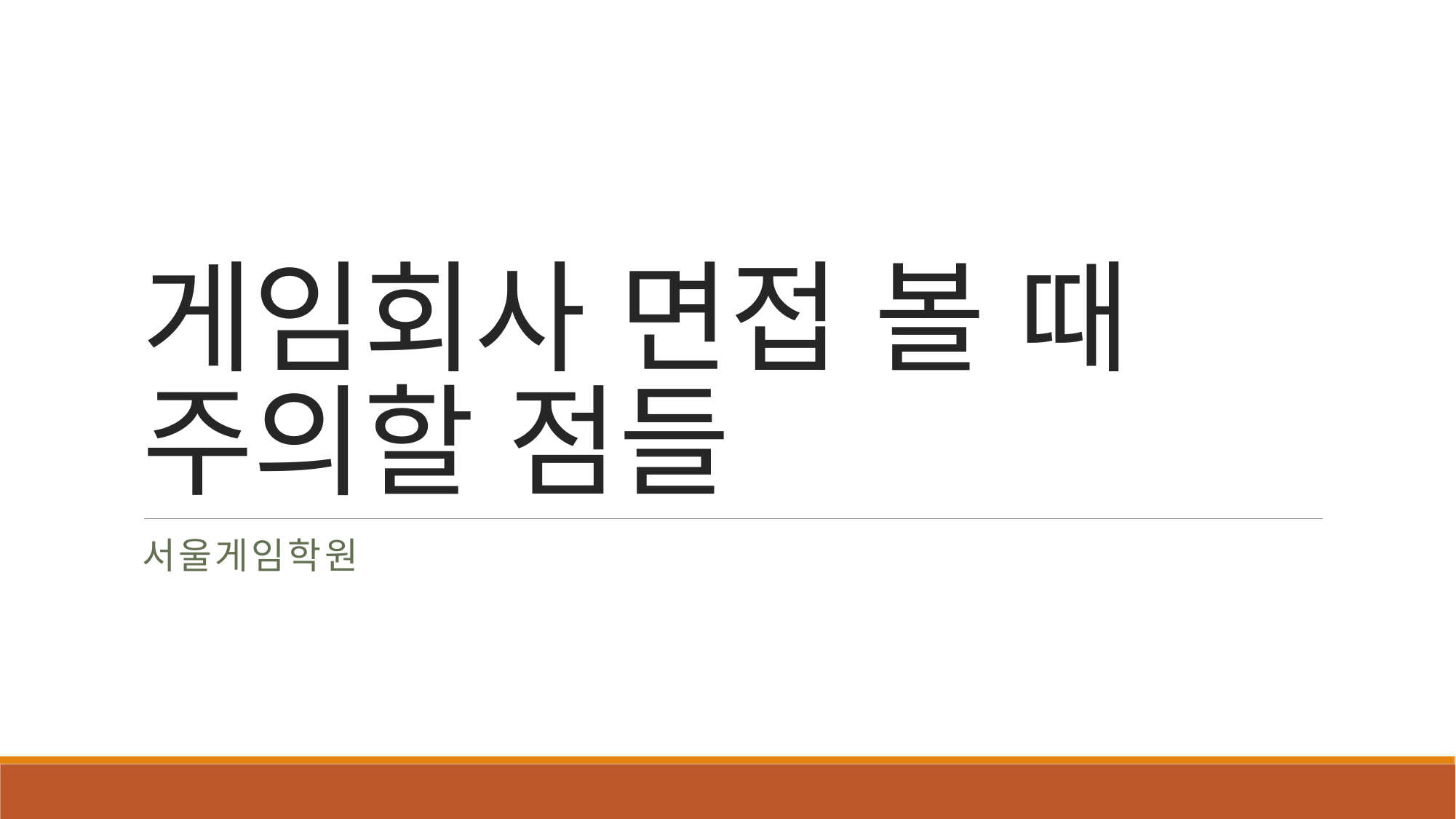

# 게임회사 면접 볼 때 주의할 점들
서울게임학원